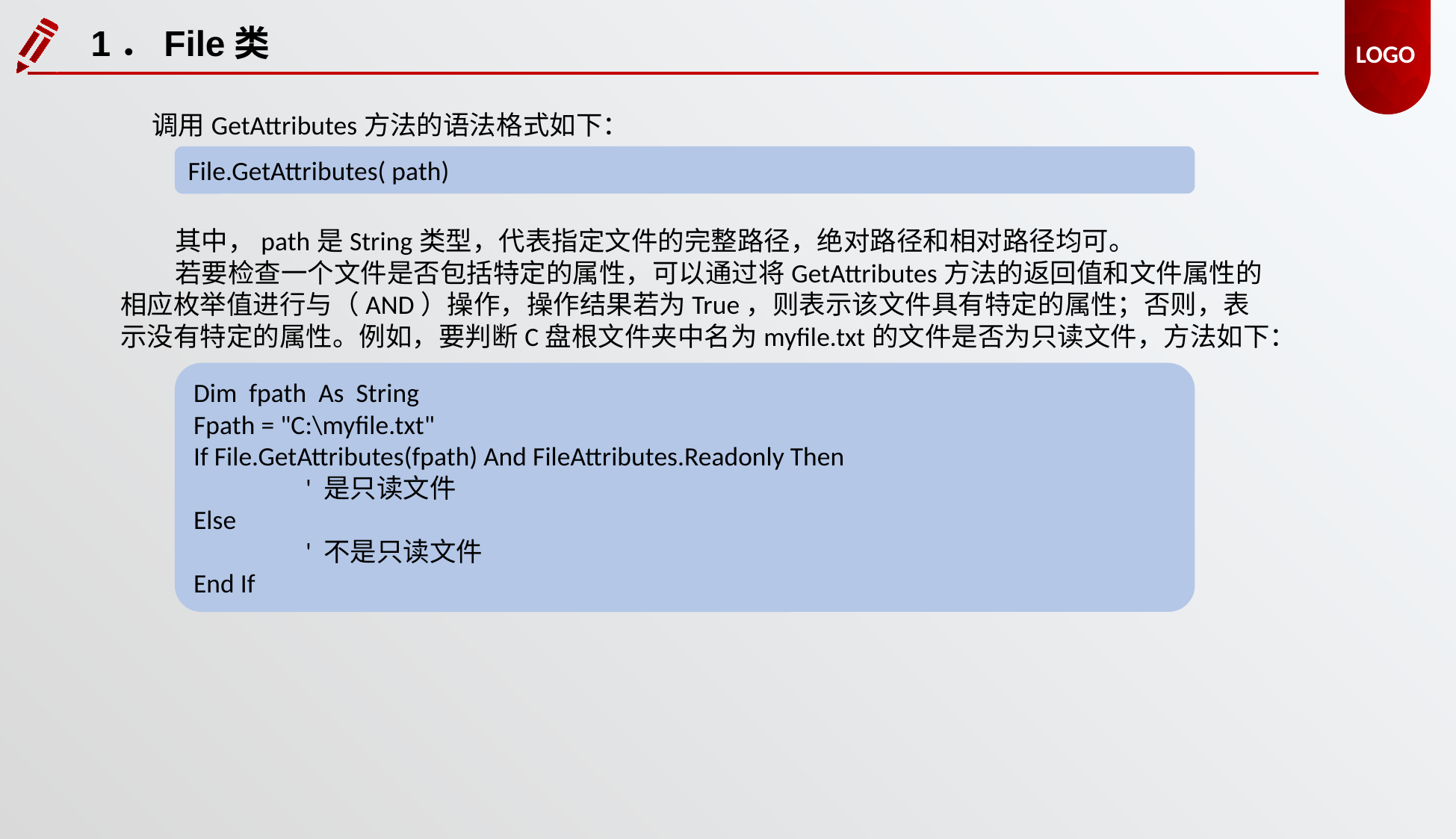

1．File类
调用GetAttributes方法的语法格式如下：
File.GetAttributes( path)
其中，path是String类型，代表指定文件的完整路径，绝对路径和相对路径均可。
若要检查一个文件是否包括特定的属性，可以通过将GetAttributes方法的返回值和文件属性的相应枚举值进行与（AND）操作，操作结果若为True，则表示该文件具有特定的属性；否则，表示没有特定的属性。例如，要判断C盘根文件夹中名为myfile.txt的文件是否为只读文件，方法如下：
Dim  fpath  As  String
Fpath = "C:\myfile.txt"
If File.GetAttributes(fpath) And FileAttributes.Readonly Then
	' 是只读文件
Else
	' 不是只读文件
End If